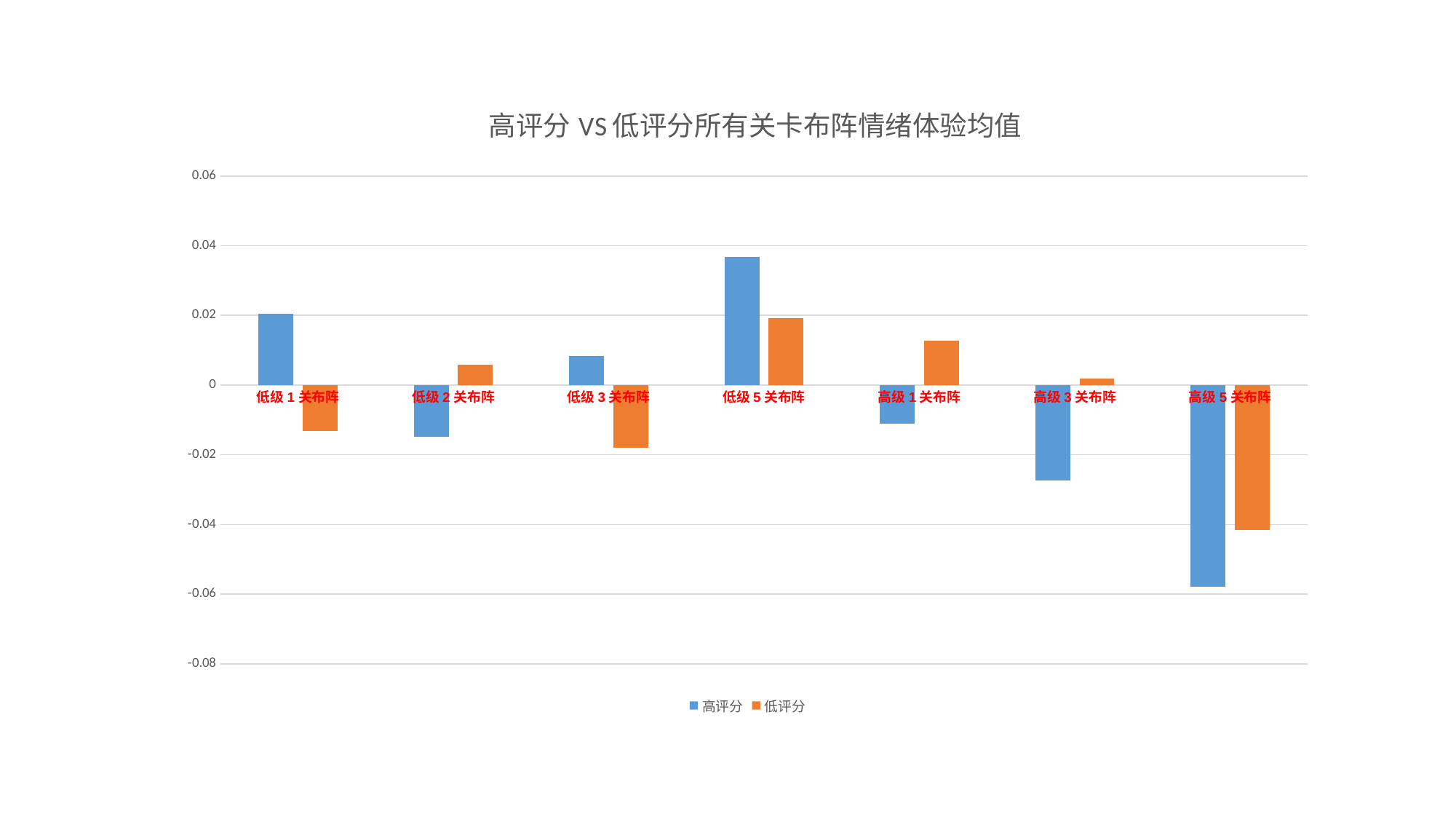

### Chart: 高评分VS低评分所有关卡布阵情绪体验均值

| Category |  |  |
|---|---|---|
| 低级1关布阵 | 0.020388783288386003 | -0.013116061514590414 |
| 低级2关布阵 | -0.014928752428703798 | 0.00579590864109456 |
| 低级3关布阵 | 0.00826446161522855 | -0.01802018621266477 |
| 低级5关布阵 | 0.03672313683388146 | 0.019243285139804698 |
| 高级1关布阵 | -0.01108041324502318 | 0.0128249725238728 |
| 高级3关布阵 | -0.027298932265322696 | 0.0019603524659647063 |
| 高级5关布阵 | -0.057787244568455944 | -0.041677109911918225 |